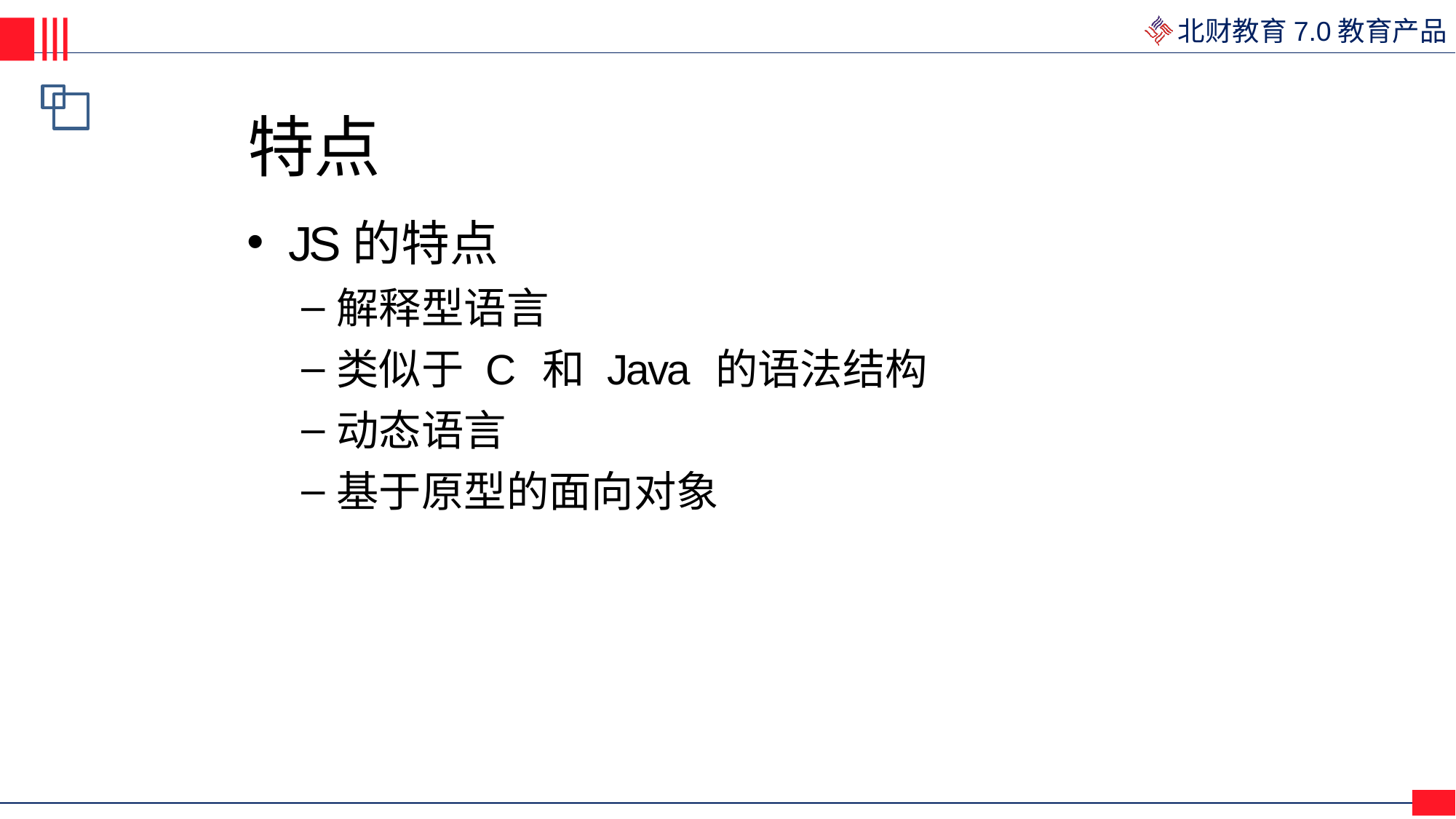

# 特点
JS的特点
解释型语言
类似于 C 和 Java 的语法结构
动态语言
基于原型的面向对象